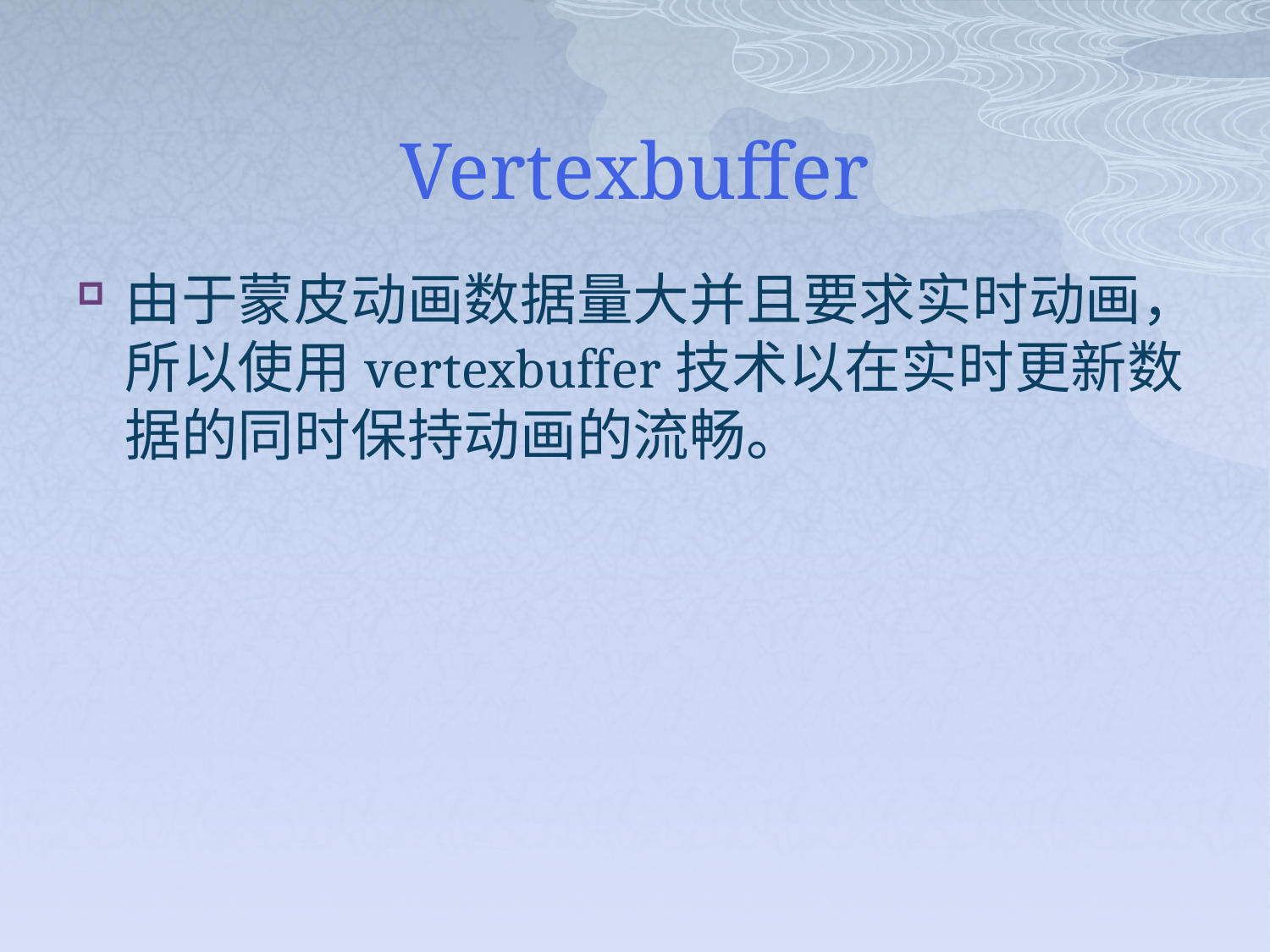

# Vertexbuffer
由于蒙皮动画数据量大并且要求实时动画，所以使用vertexbuffer技术以在实时更新数据的同时保持动画的流畅。